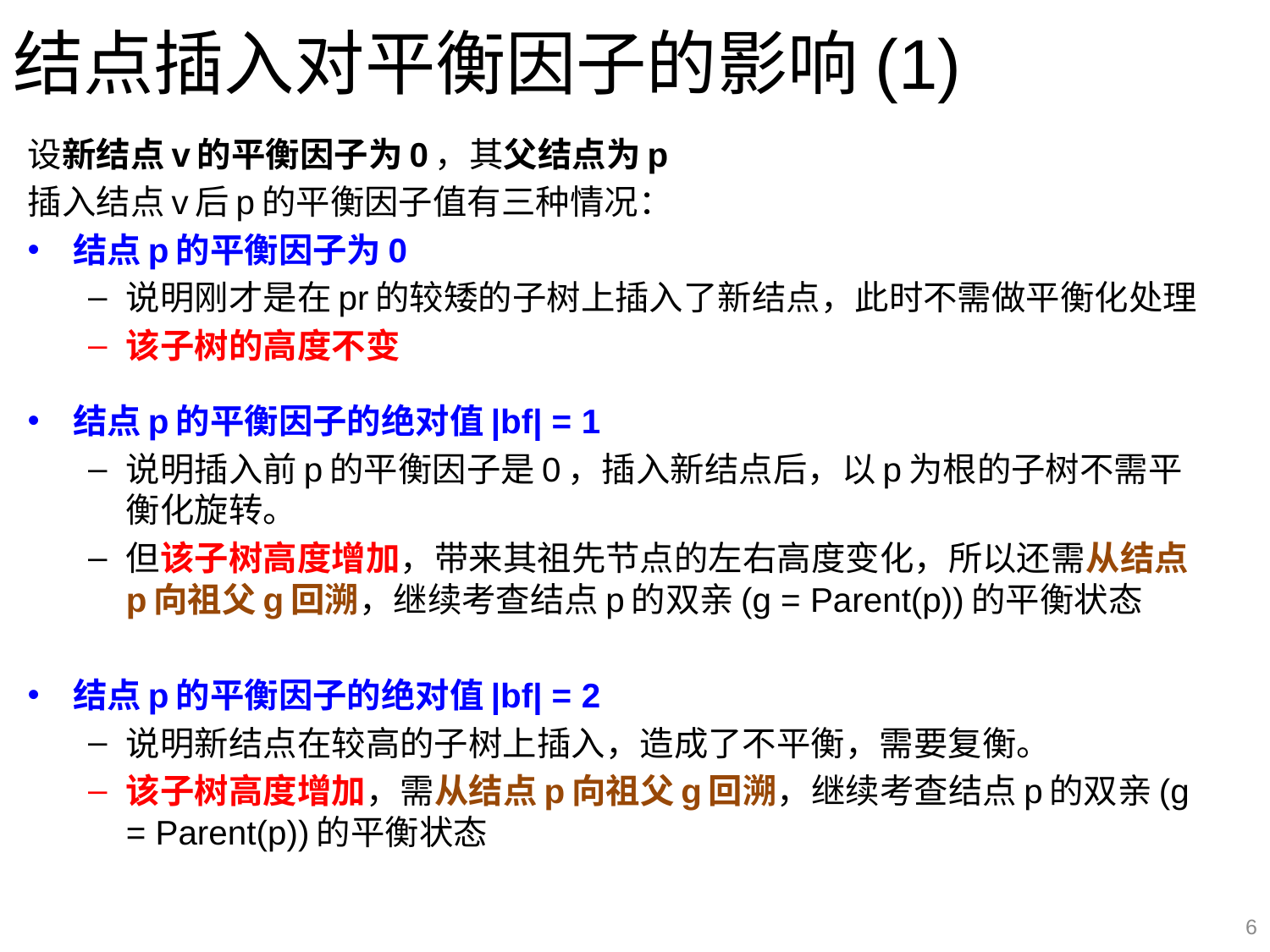

# 结点插入对平衡因子的影响(1)
设新结点v的平衡因子为0，其父结点为p
插入结点v后p的平衡因子值有三种情况：
结点p的平衡因子为0
说明刚才是在pr的较矮的子树上插入了新结点，此时不需做平衡化处理
该子树的高度不变
结点p的平衡因子的绝对值|bf| = 1
说明插入前p的平衡因子是0，插入新结点后，以p为根的子树不需平衡化旋转。
但该子树高度增加，带来其祖先节点的左右高度变化，所以还需从结点p向祖父g回溯，继续考查结点p的双亲(g = Parent(p))的平衡状态

结点p的平衡因子的绝对值|bf| = 2
说明新结点在较高的子树上插入，造成了不平衡，需要复衡。
该子树高度增加，需从结点p向祖父g回溯，继续考查结点p的双亲(g = Parent(p))的平衡状态

6